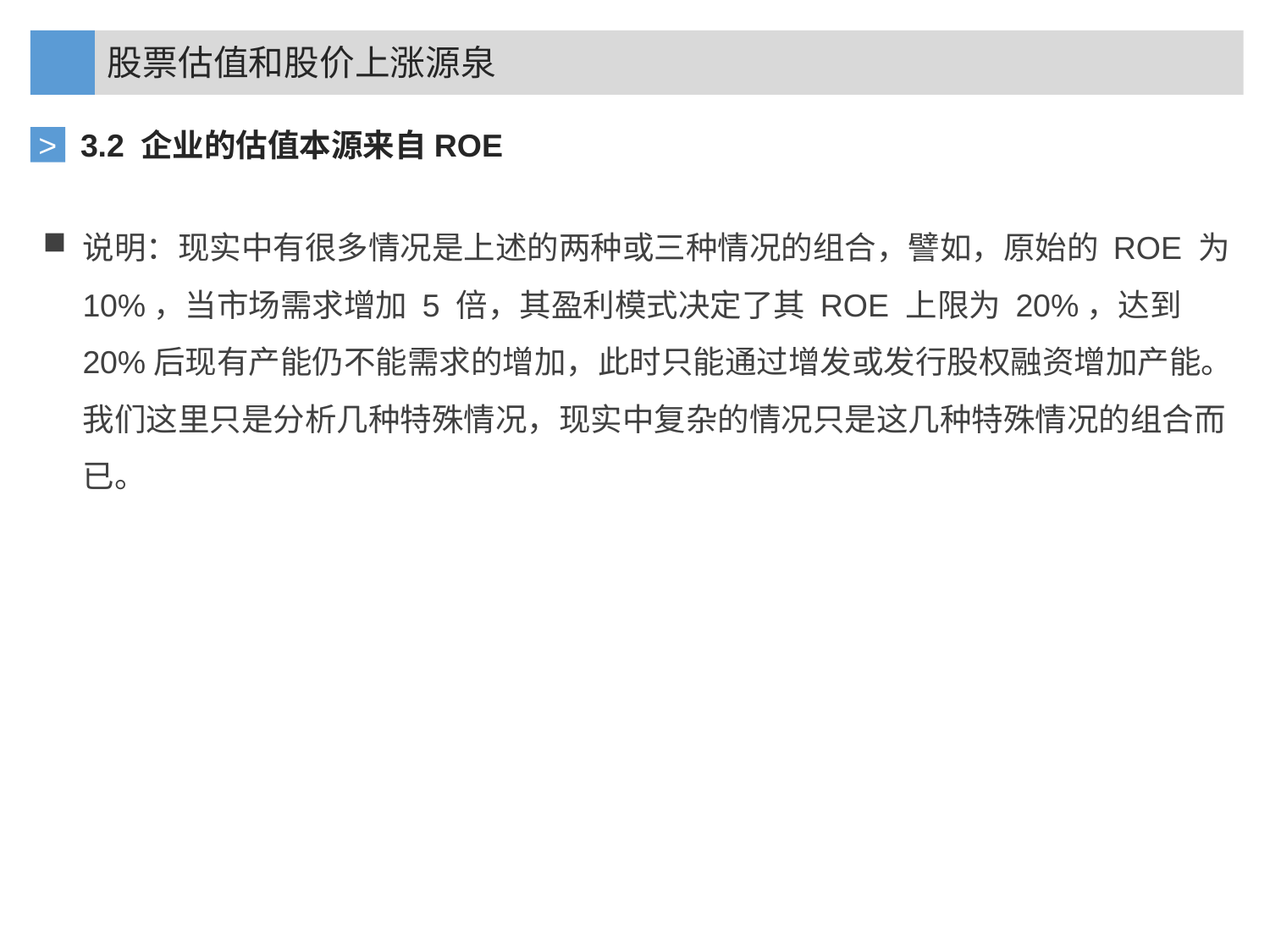

股票估值和股价上涨源泉
3.2 企业的估值本源来自ROE
>
说明：现实中有很多情况是上述的两种或三种情况的组合，譬如，原始的 ROE 为 10%，当市场需求增加 5 倍，其盈利模式决定了其 ROE 上限为 20%，达到 20%后现有产能仍不能需求的增加，此时只能通过增发或发行股权融资增加产能。我们这里只是分析几种特殊情况，现实中复杂的情况只是这几种特殊情况的组合而已。